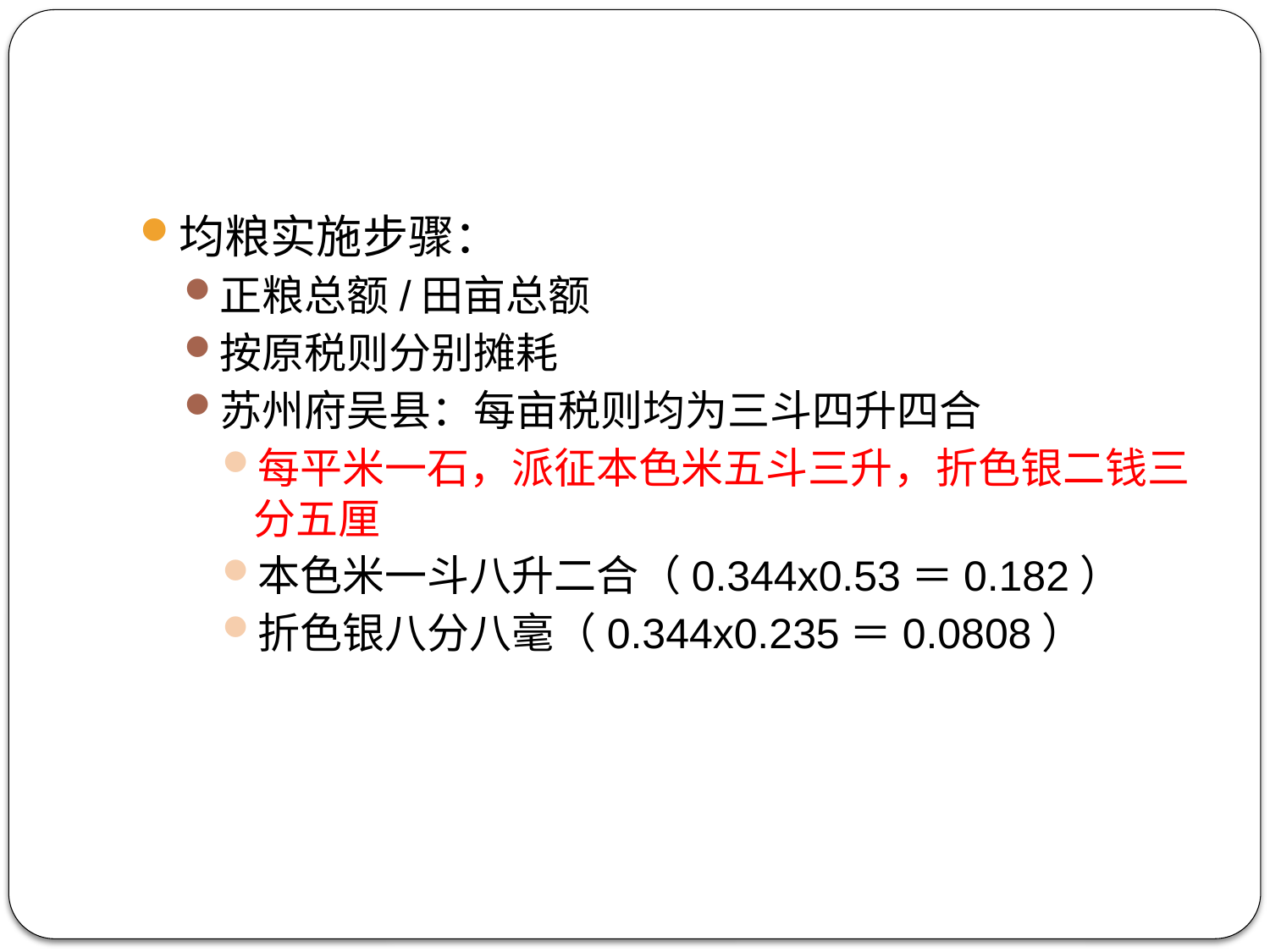

#
均粮实施步骤：
正粮总额/田亩总额
按原税则分别摊耗
苏州府吴县：每亩税则均为三斗四升四合
每平米一石，派征本色米五斗三升，折色银二钱三分五厘
本色米一斗八升二合（0.344x0.53＝0.182）
折色银八分八毫（0.344x0.235＝0.0808）